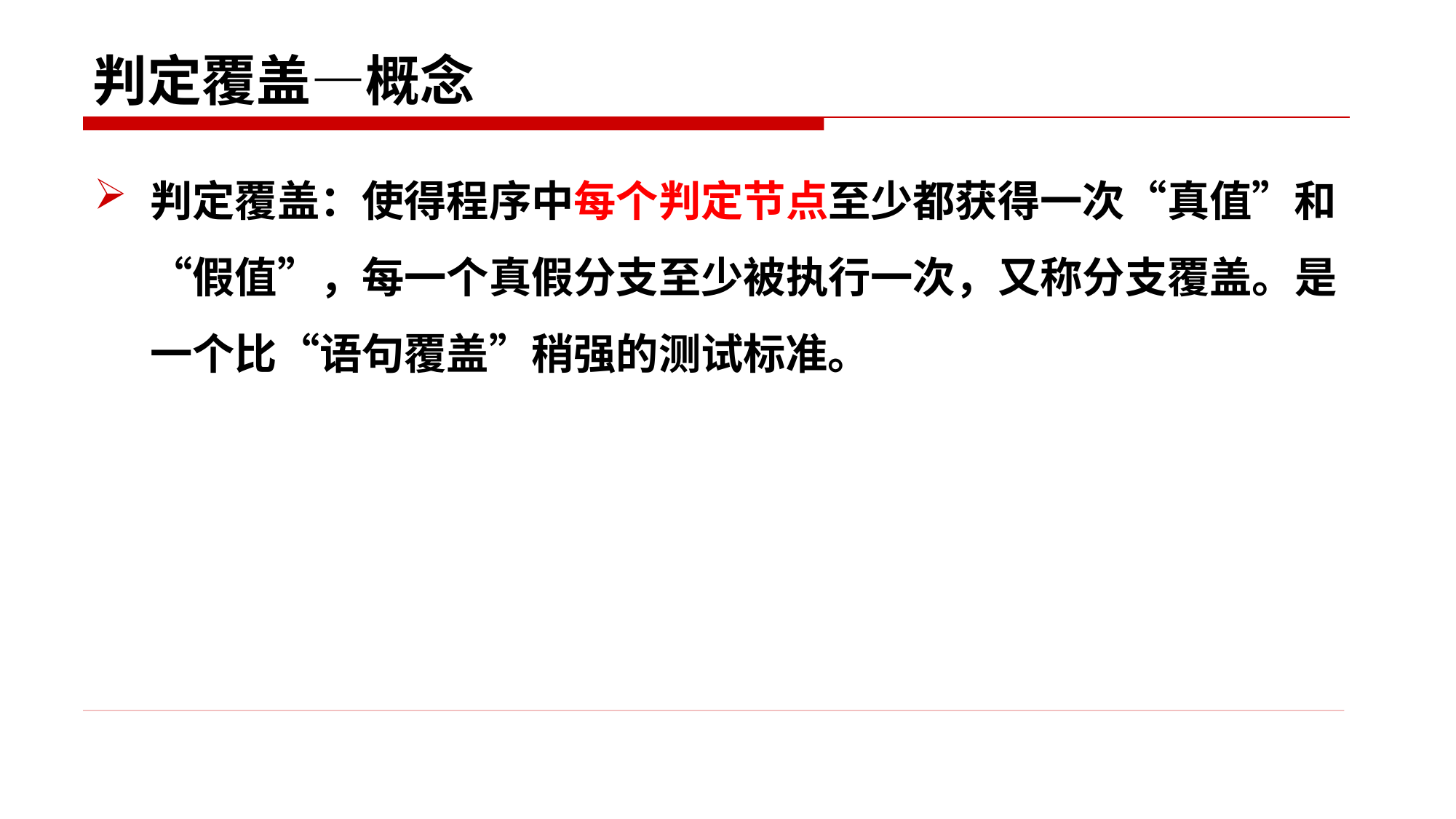

# 判定覆盖—概念
判定覆盖：使得程序中每个判定节点至少都获得一次“真值”和“假值”，每一个真假分支至少被执行一次，又称分支覆盖。是一个比“语句覆盖”稍强的测试标准。